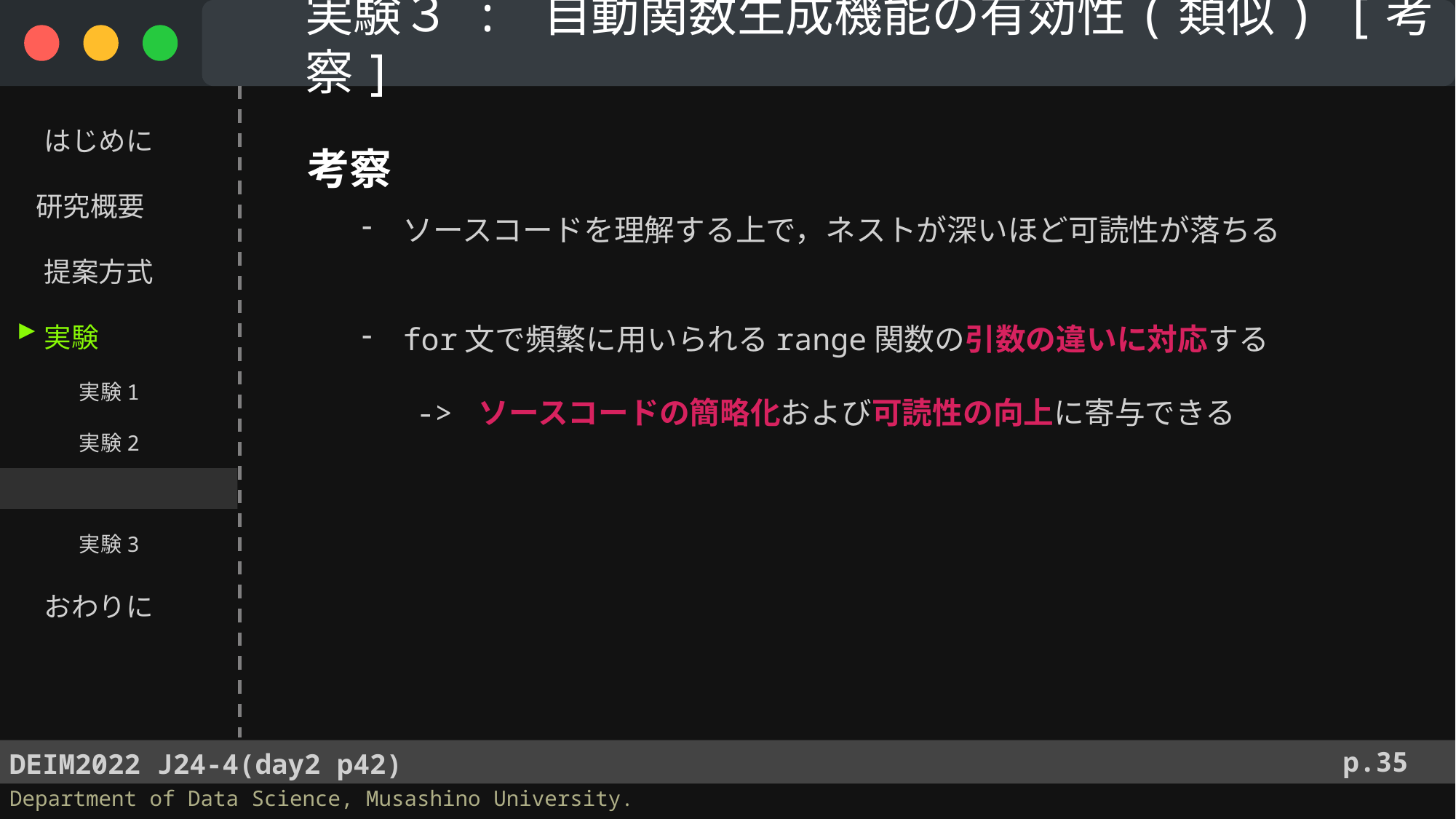

実験３ : 自動関数生成機能の有効性(類似) [考察]
　 はじめに
   研究概要
　 提案方式
　 実験
　　　 実験1
　　　 実験2
　　　 実験3
　 おわりに

考察
ソースコードを理解する上で，ネストが深いほど可読性が落ちる

for文で頻繁に用いられるrange関数の引数の違いに対応する
-> ソースコードの簡略化および可読性の向上に寄与できる
▶︎

p.35